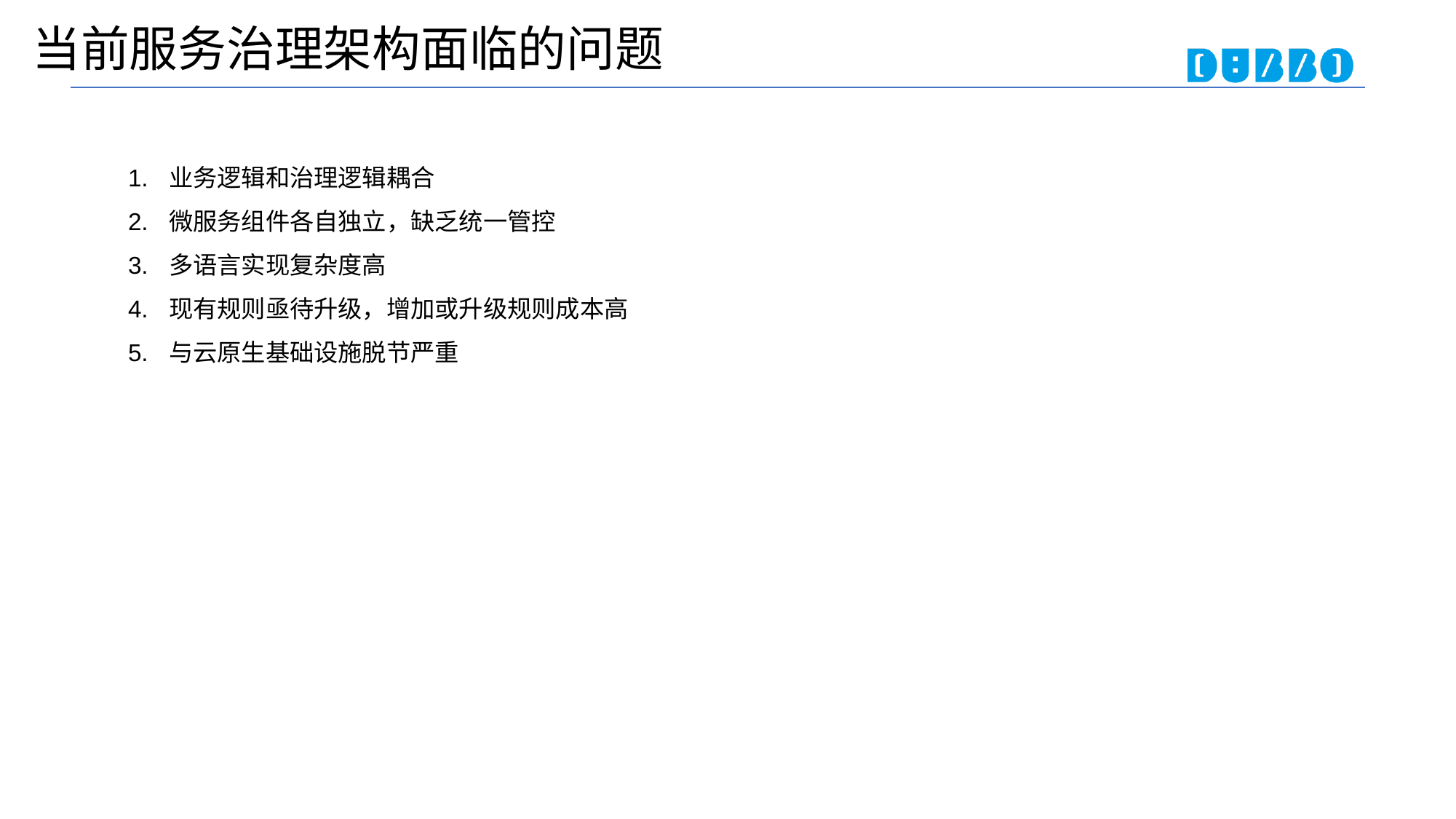

# 当前服务治理架构面临的问题
业务逻辑和治理逻辑耦合
微服务组件各自独立，缺乏统一管控
多语言实现复杂度高
现有规则亟待升级，增加或升级规则成本高
与云原生基础设施脱节严重